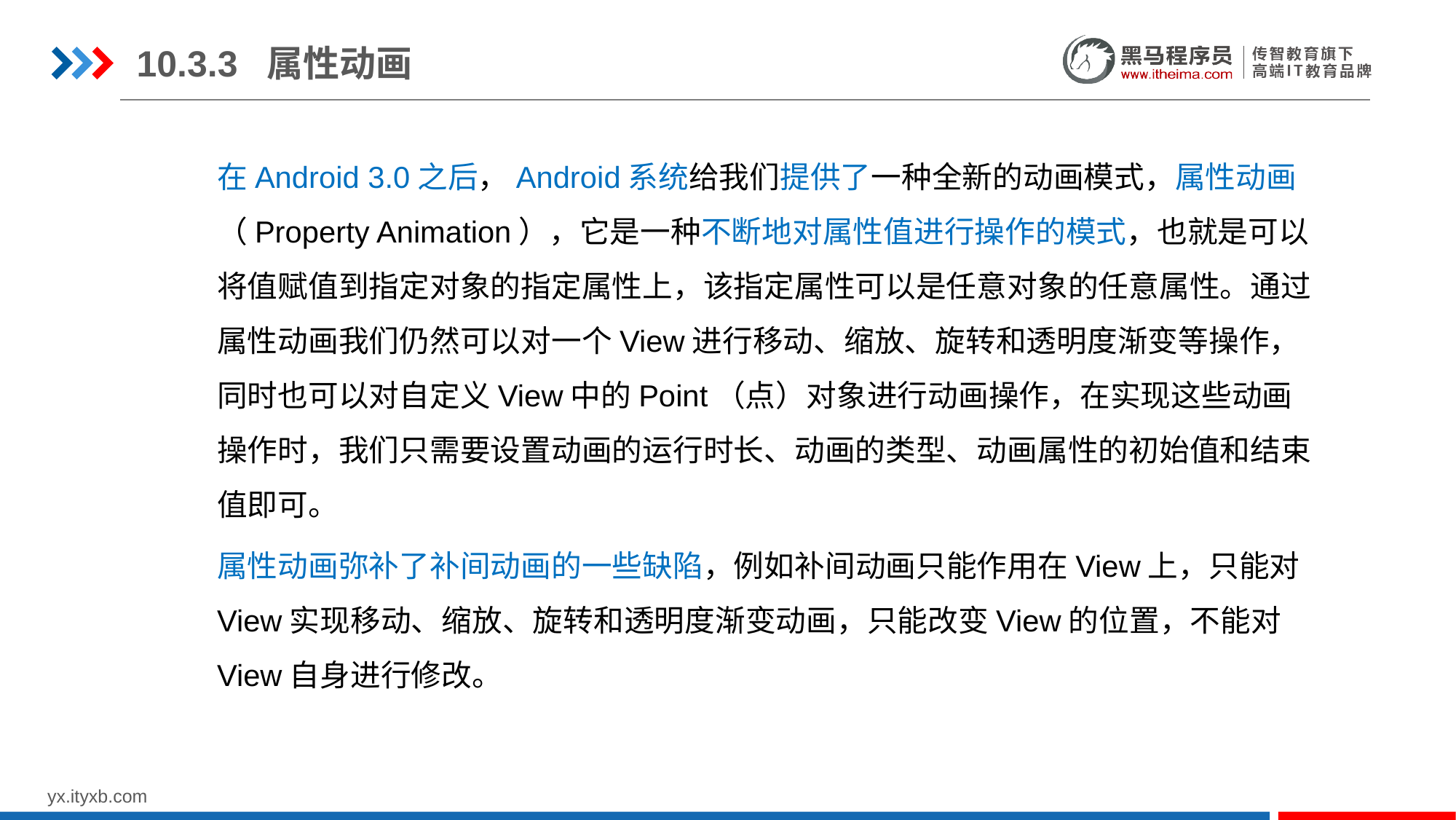

10.3.3  属性动画
在Android 3.0之后，Android系统给我们提供了一种全新的动画模式，属性动画（Property Animation），它是一种不断地对属性值进行操作的模式，也就是可以将值赋值到指定对象的指定属性上，该指定属性可以是任意对象的任意属性。通过属性动画我们仍然可以对一个View进行移动、缩放、旋转和透明度渐变等操作，同时也可以对自定义View中的Point（点）对象进行动画操作，在实现这些动画操作时，我们只需要设置动画的运行时长、动画的类型、动画属性的初始值和结束值即可。
属性动画弥补了补间动画的一些缺陷，例如补间动画只能作用在View上，只能对View实现移动、缩放、旋转和透明度渐变动画，只能改变View的位置，不能对View自身进行修改。